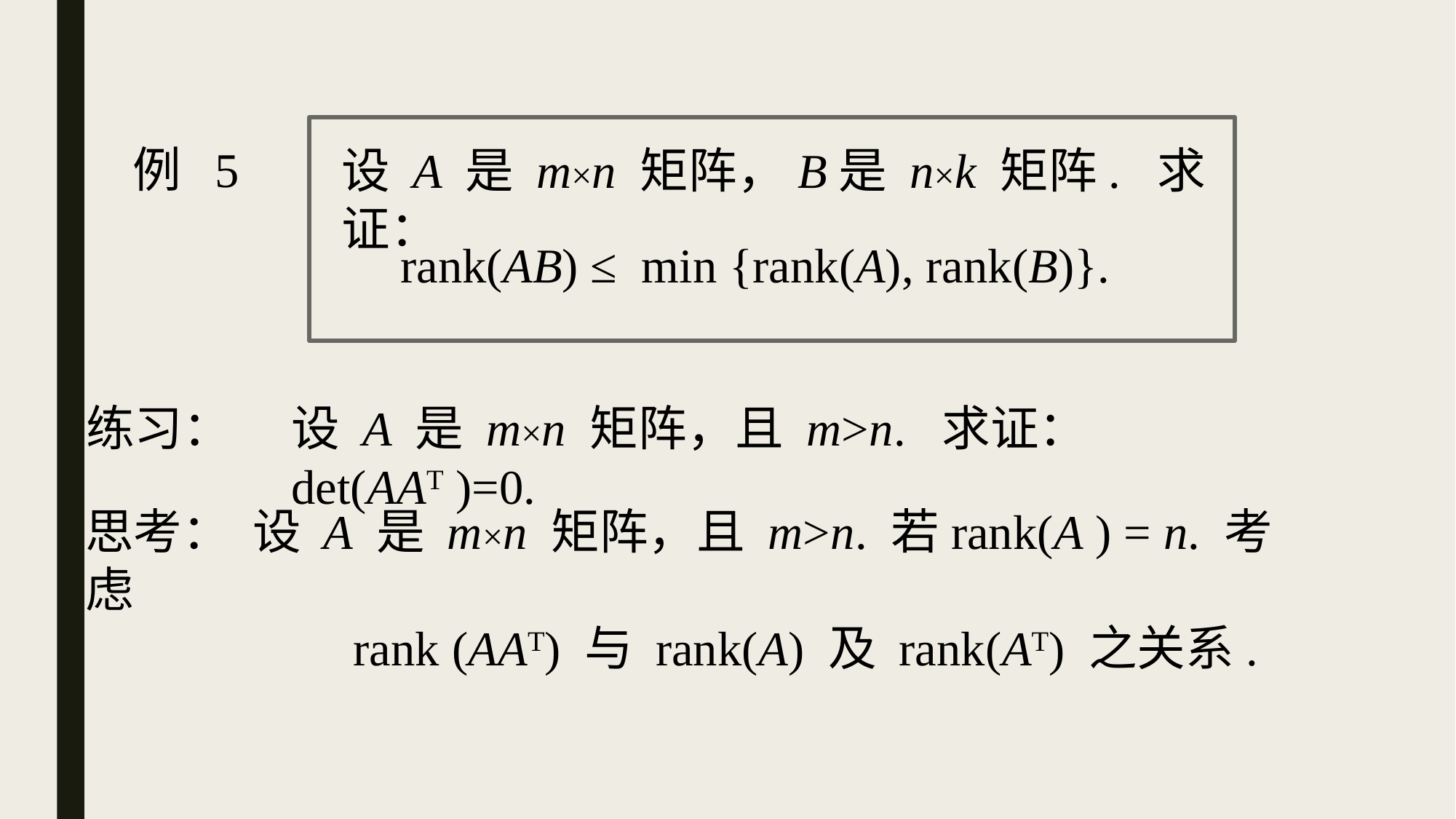

例  5
设 A 是 m×n 矩阵，B是 n×k 矩阵.  求证：
rank(AB) ≤  min {rank(A), rank(B)}.
练习：
设 A 是 m×n 矩阵，且 m>n.  求证： det(AAT )=0.
思考：  设 A 是 m×n 矩阵，且 m>n. 若rank(A ) = n. 考虑
                      rank (AAT) 与 rank(A) 及 rank(AT) 之关系.